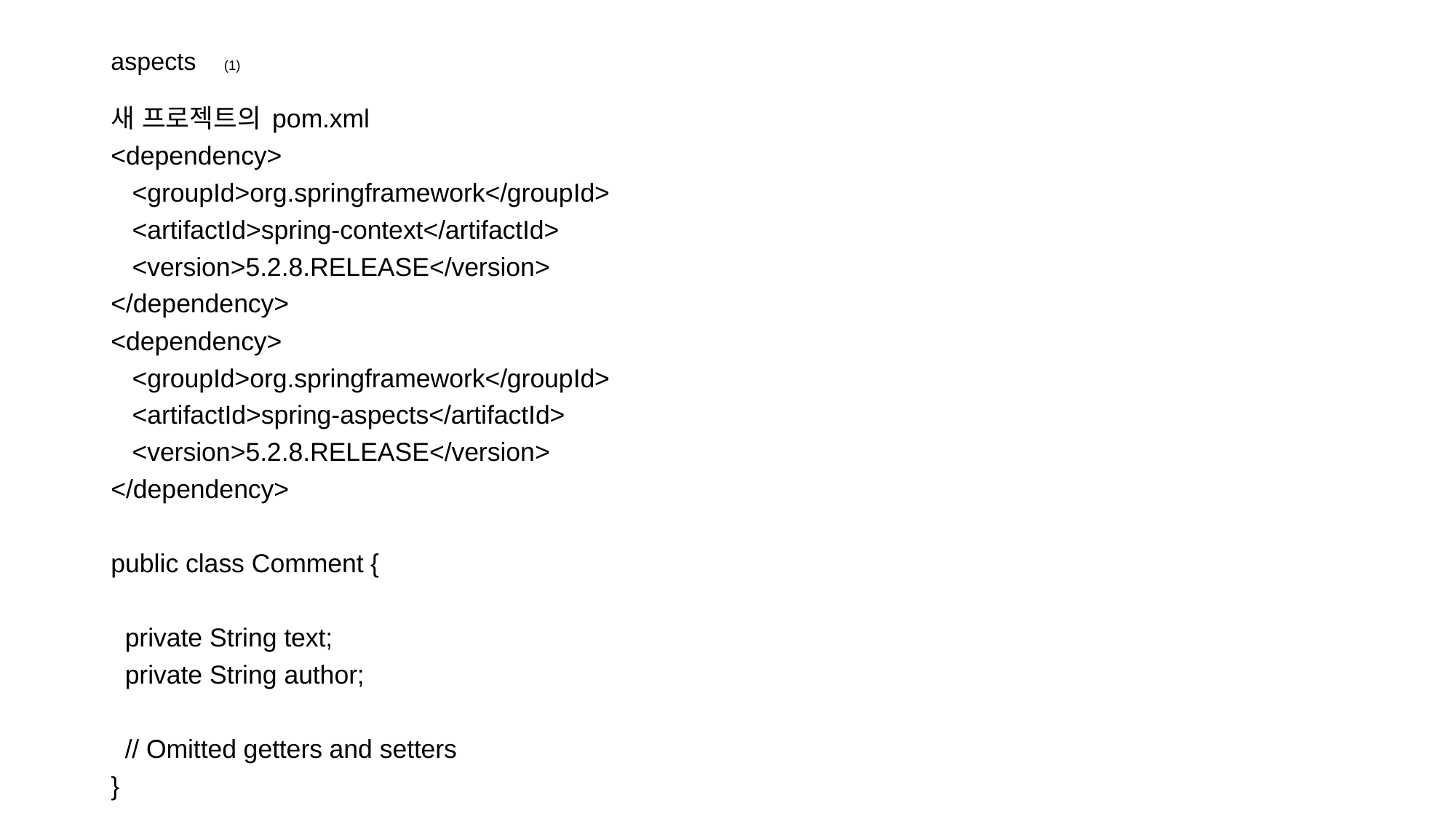

# aspects    (1)
새 프로젝트의 pom.xml
<dependency>
   <groupId>org.springframework</groupId>
   <artifactId>spring-context</artifactId>
   <version>5.2.8.RELEASE</version>
</dependency>
<dependency>
   <groupId>org.springframework</groupId>
   <artifactId>spring-aspects</artifactId>
   <version>5.2.8.RELEASE</version>
</dependency>

public class Comment {

  private String text;
  private String author;

  // Omitted getters and setters
}